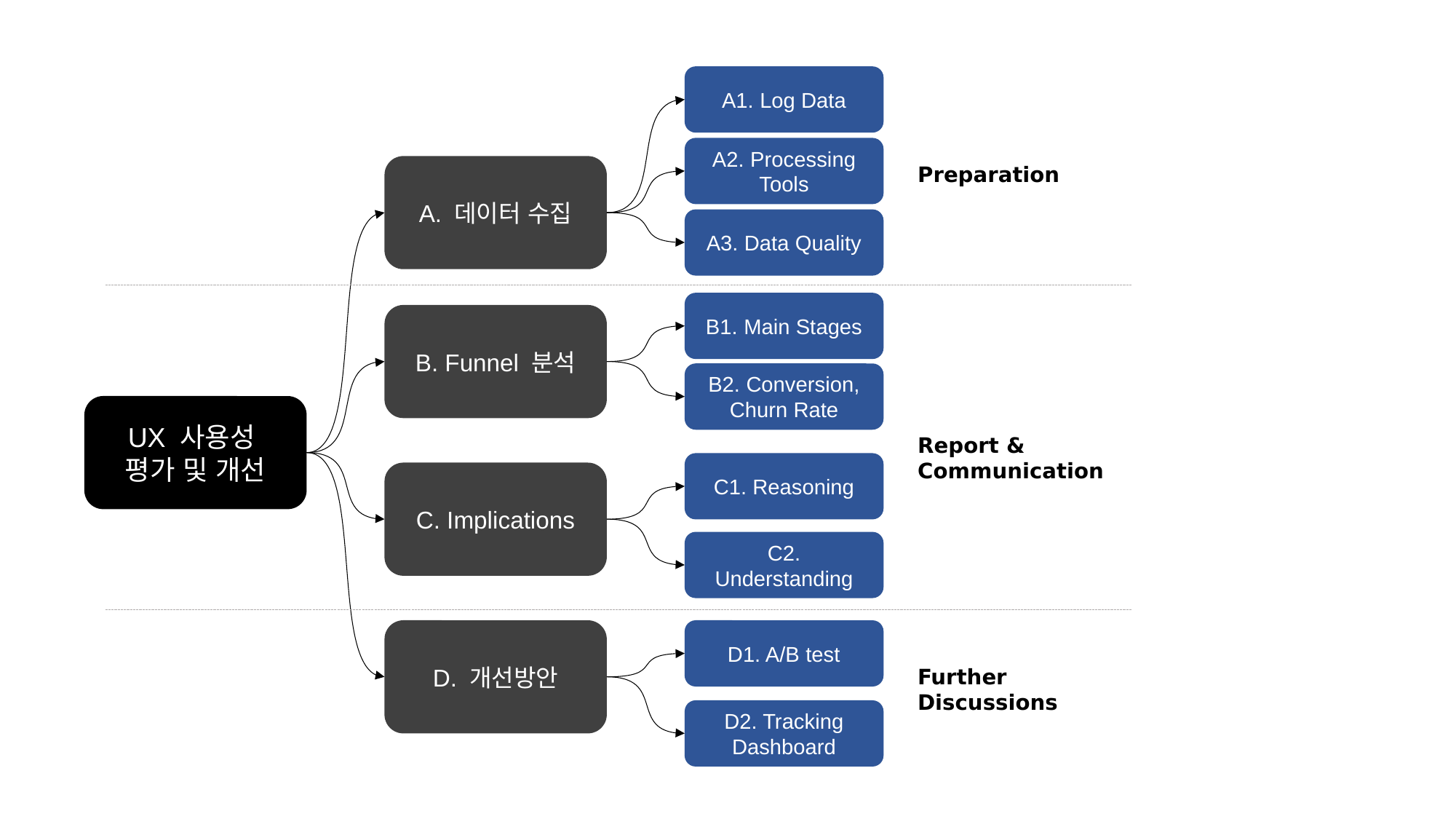

A1. Log Data
A2. Processing Tools
Preparation
A. 데이터 수집
A3. Data Quality
B1. Main Stages
B. Funnel 분석
B2. Conversion, Churn Rate
UX 사용성
평가 및 개선
Report & Communication
C1. Reasoning
C. Implications
C2. Understanding
D. 개선방안
D1. A/B test
Further
Discussions
D2. Tracking Dashboard